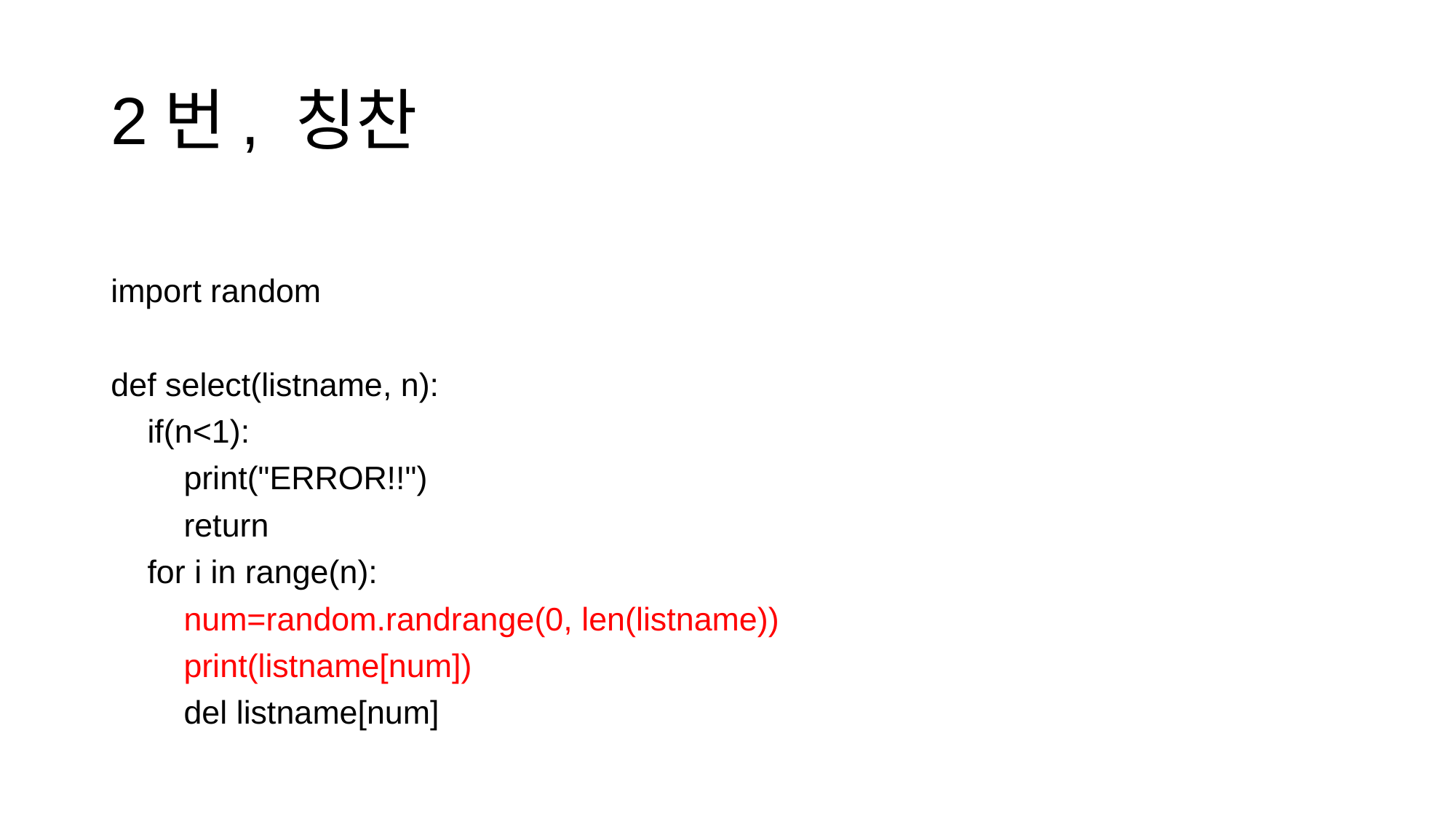

# 2번, 칭찬

import random

def select(listname, n):
    if(n<1):
        print("ERROR!!")
        return
    for i in range(n):
        num=random.randrange(0, len(listname))
        print(listname[num])
        del listname[num]